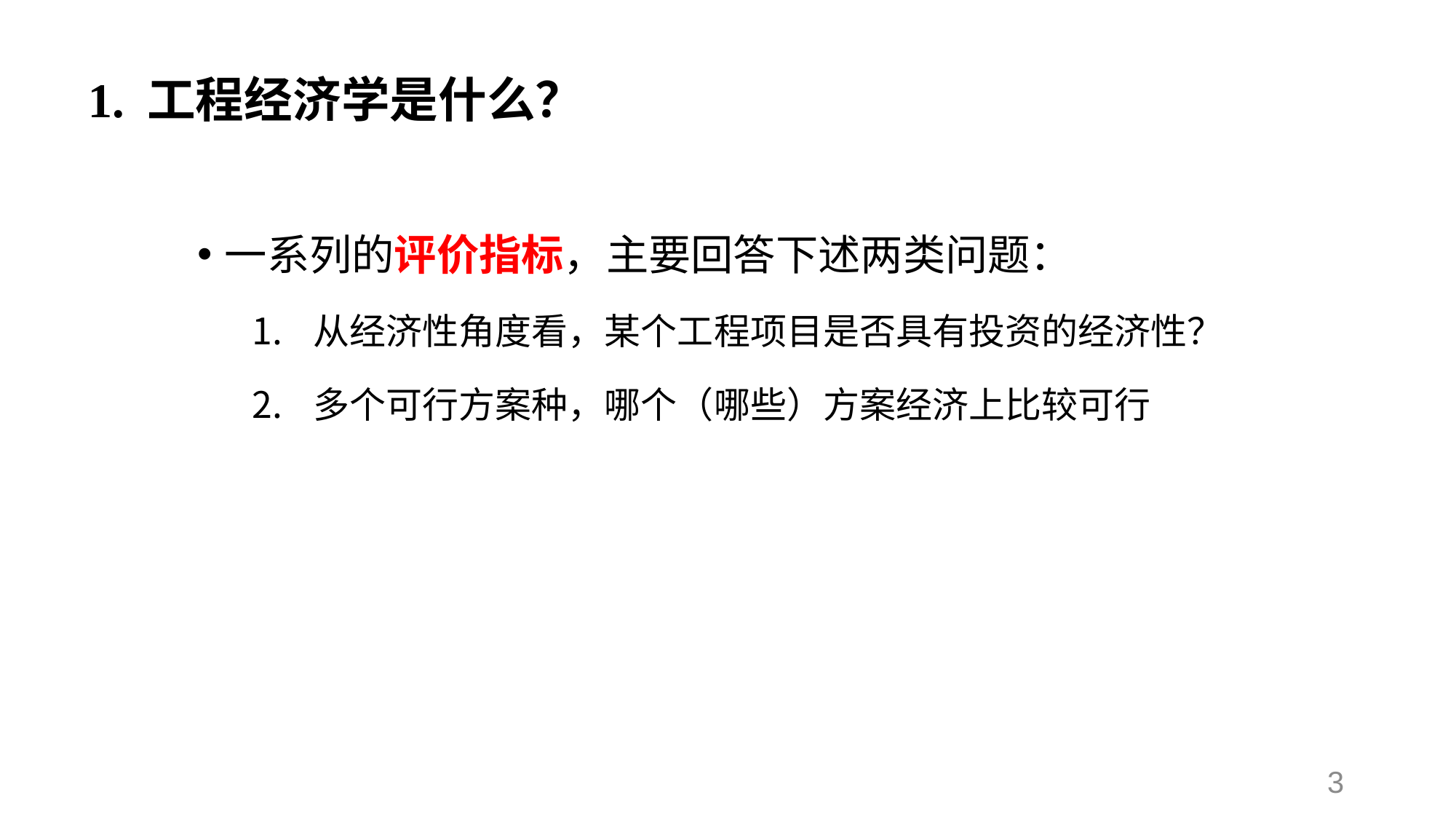

# 1. 工程经济学是什么？
一系列的评价指标，主要回答下述两类问题：
从经济性角度看，某个工程项目是否具有投资的经济性？
多个可行方案种，哪个（哪些）方案经济上比较可行

3